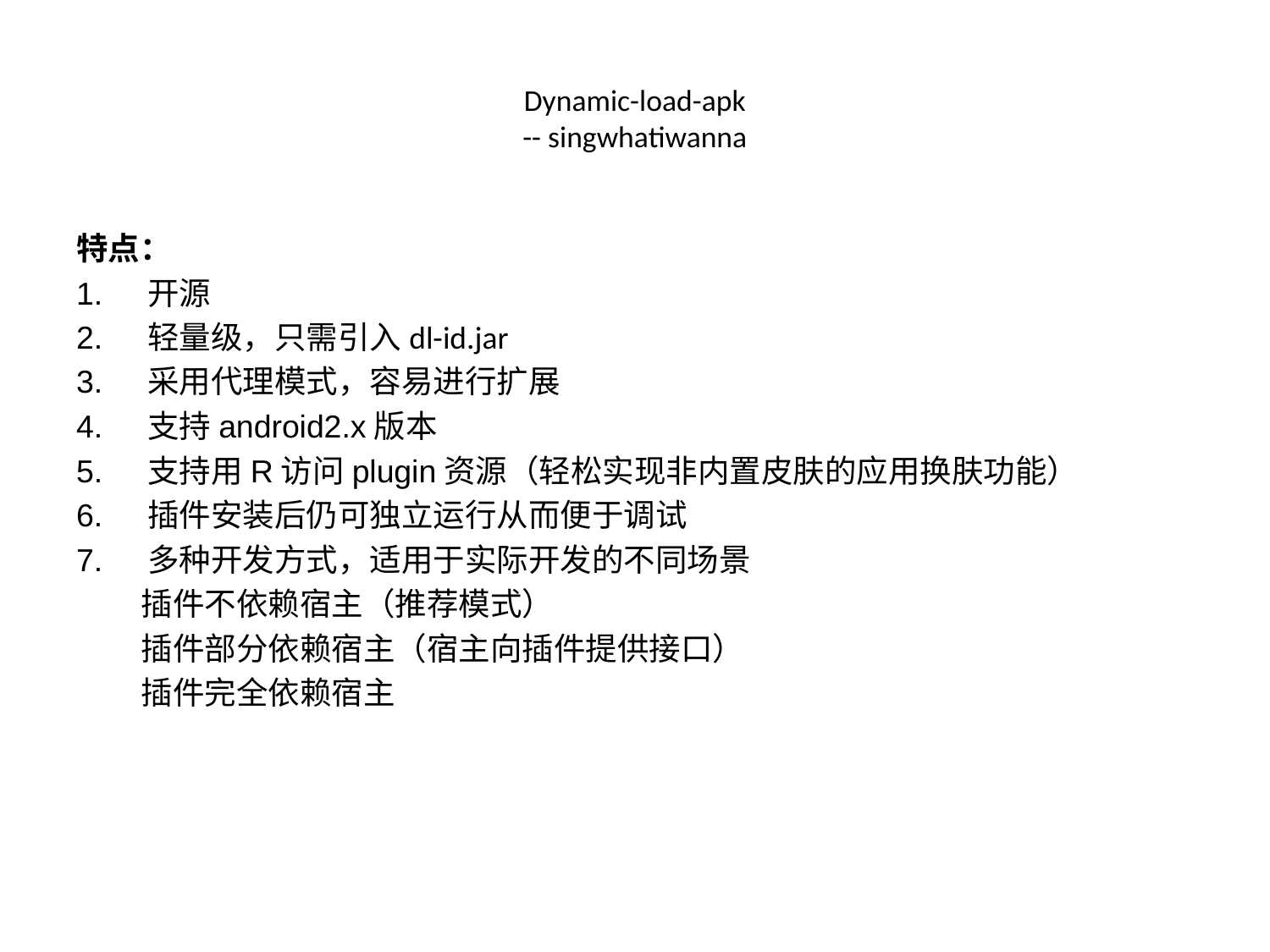

# Dynamic-load-apk -- singwhatiwanna
特点：
开源
轻量级，只需引入dl-id.jar
采用代理模式，容易进行扩展
支持android2.x版本
支持用R访问plugin资源（轻松实现非内置皮肤的应用换肤功能）
插件安装后仍可独立运行从而便于调试
多种开发方式，适用于实际开发的不同场景
        插件不依赖宿主（推荐模式）
        插件部分依赖宿主（宿主向插件提供接口）
        插件完全依赖宿主